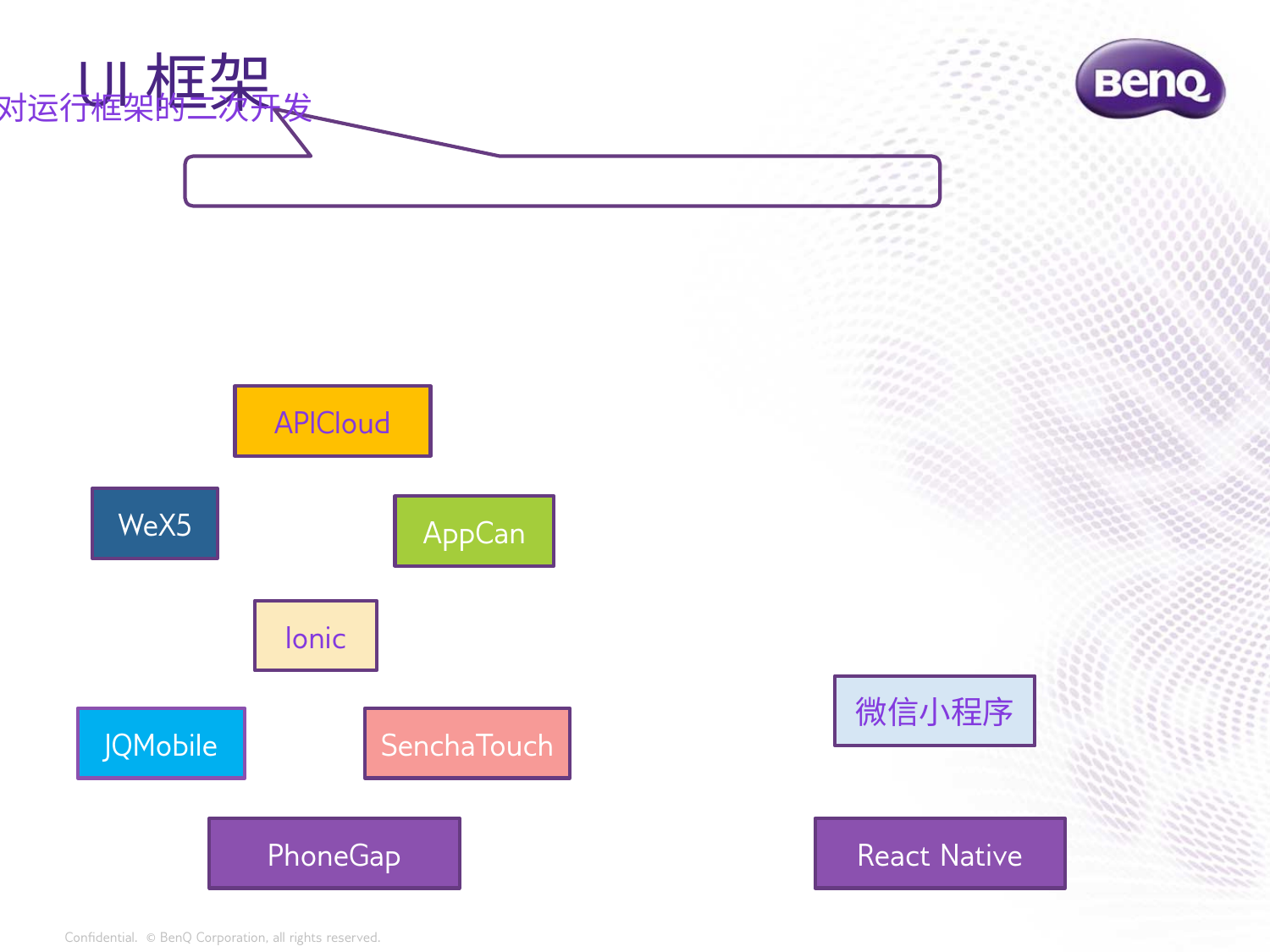

UI框架
对运行框架的二次开发
APICloud
WeX5
AppCan
Ionic
微信小程序
JQMobile
SenchaTouch
PhoneGap
React Native